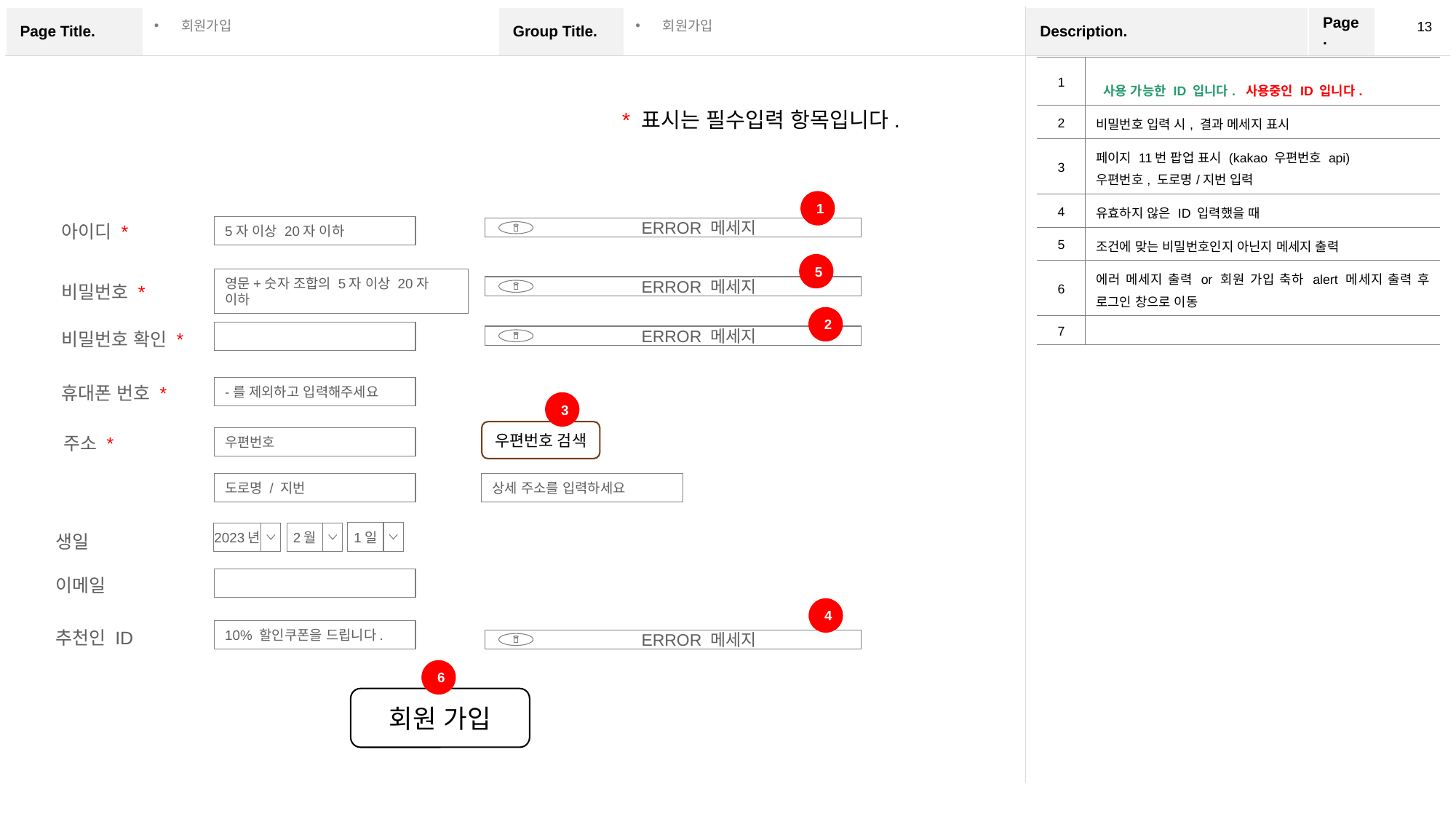

13
회원가입
회원가입
| 1 | 아이디 중복 체크 (사용 가능한 ID 입니다. 사용중인 ID 입니다.) |
| --- | --- |
| 2 | 비밀번호 입력 시, 결과 메세지 표시 |
| 3 | 페이지 11번 팝업 표시 (kakao 우편번호 api) 우편번호, 도로명/지번 입력 |
| 4 | 유효하지 않은 ID 입력했을 때 |
| 5 | 조건에 맞는 비밀번호인지 아닌지 메세지 출력 |
| 6 | 에러 메세지 출력 or 회원 가입 축하 alert 메세지 출력 후 로그인 창으로 이동 |
| 7 |  |
* 표시는 필수입력 항목입니다.
1
아이디 *
5자 이상 20자 이하
ERROR 메세지

회원가입
5
비밀번호 *
ERROR 메세지

영문+숫자 조합의 5자 이상 20자 이하
2

비밀번호 확인 *
ERROR 메세지

휴대폰 번호 *
-를 제외하고 입력해주세요
3
우편번호 검색
주소 *
우편번호
도로명 / 지번
상세 주소를 입력하세요
1일

2023년

2월

생일
이메일

4
추천인 ID
10% 할인쿠폰을 드립니다.
ERROR 메세지

6
회원 가입